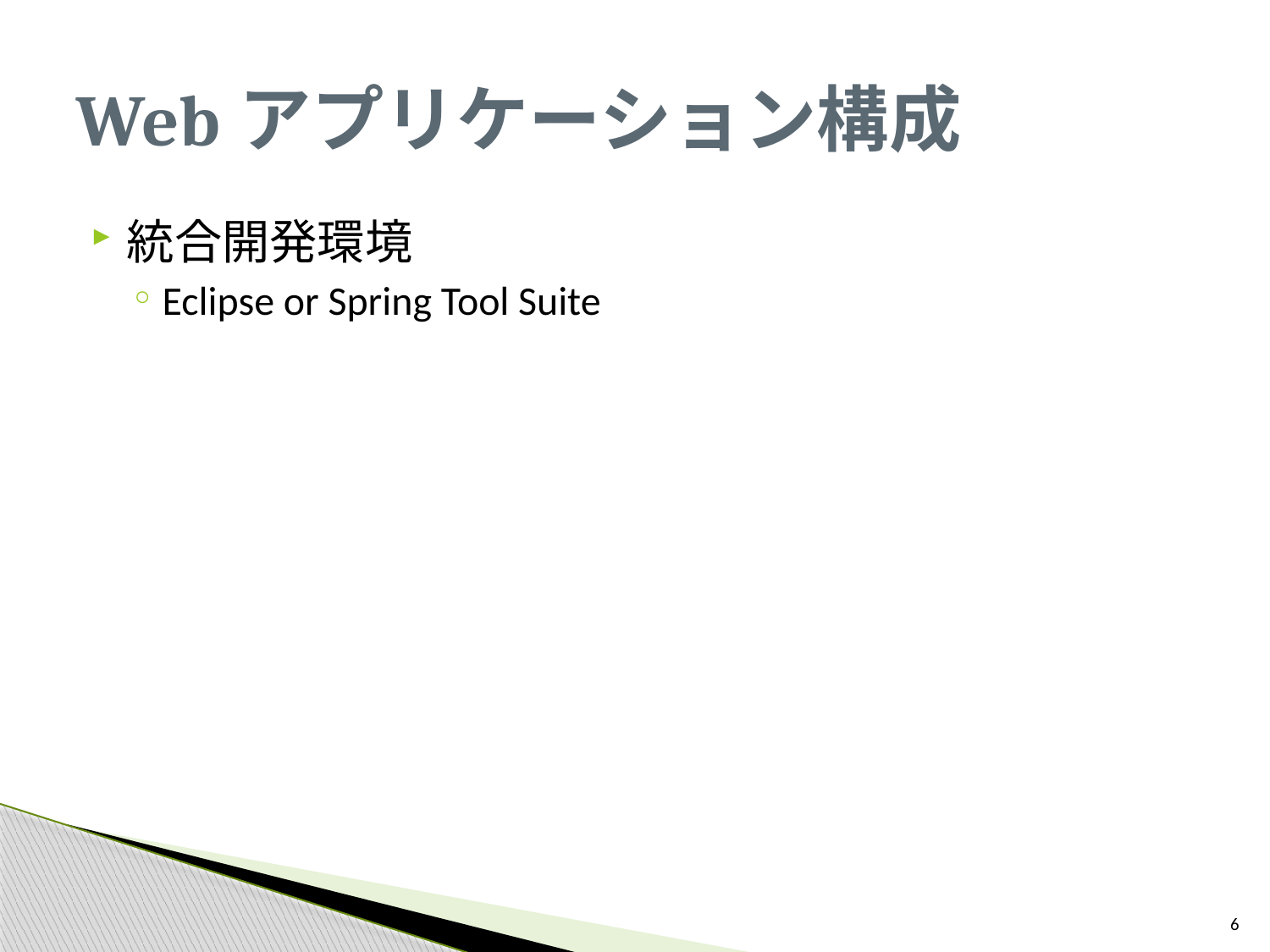

# Webアプリケーション構成
統合開発環境
Eclipse or Spring Tool Suite
6